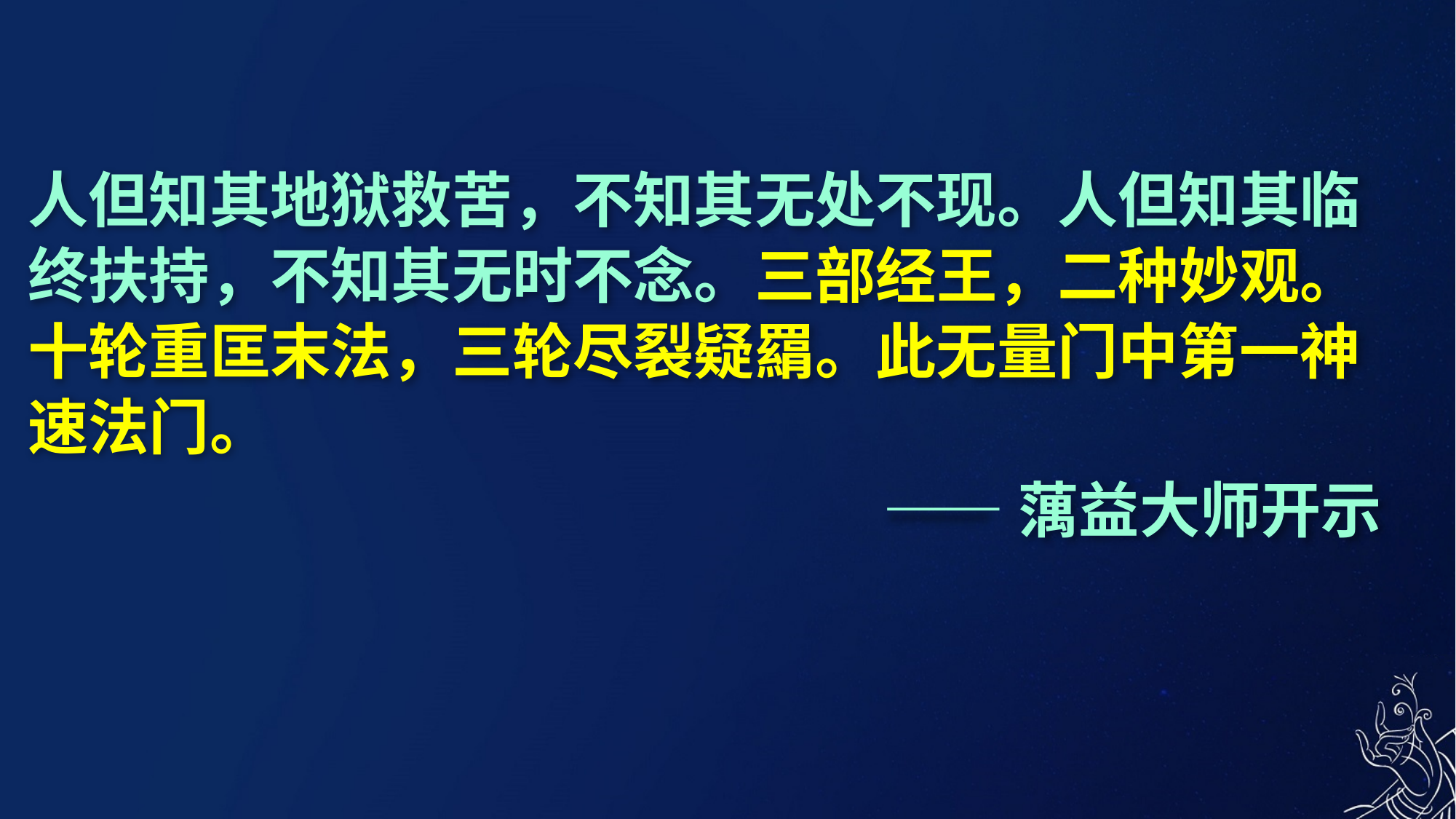

人但知其地狱救苦，不知其无处不现。人但知其临终扶持，不知其无时不念。三部经王，二种妙观。十轮重匡末法，三轮尽裂疑羂。此无量门中第一神速法门。
——蕅益大师开示